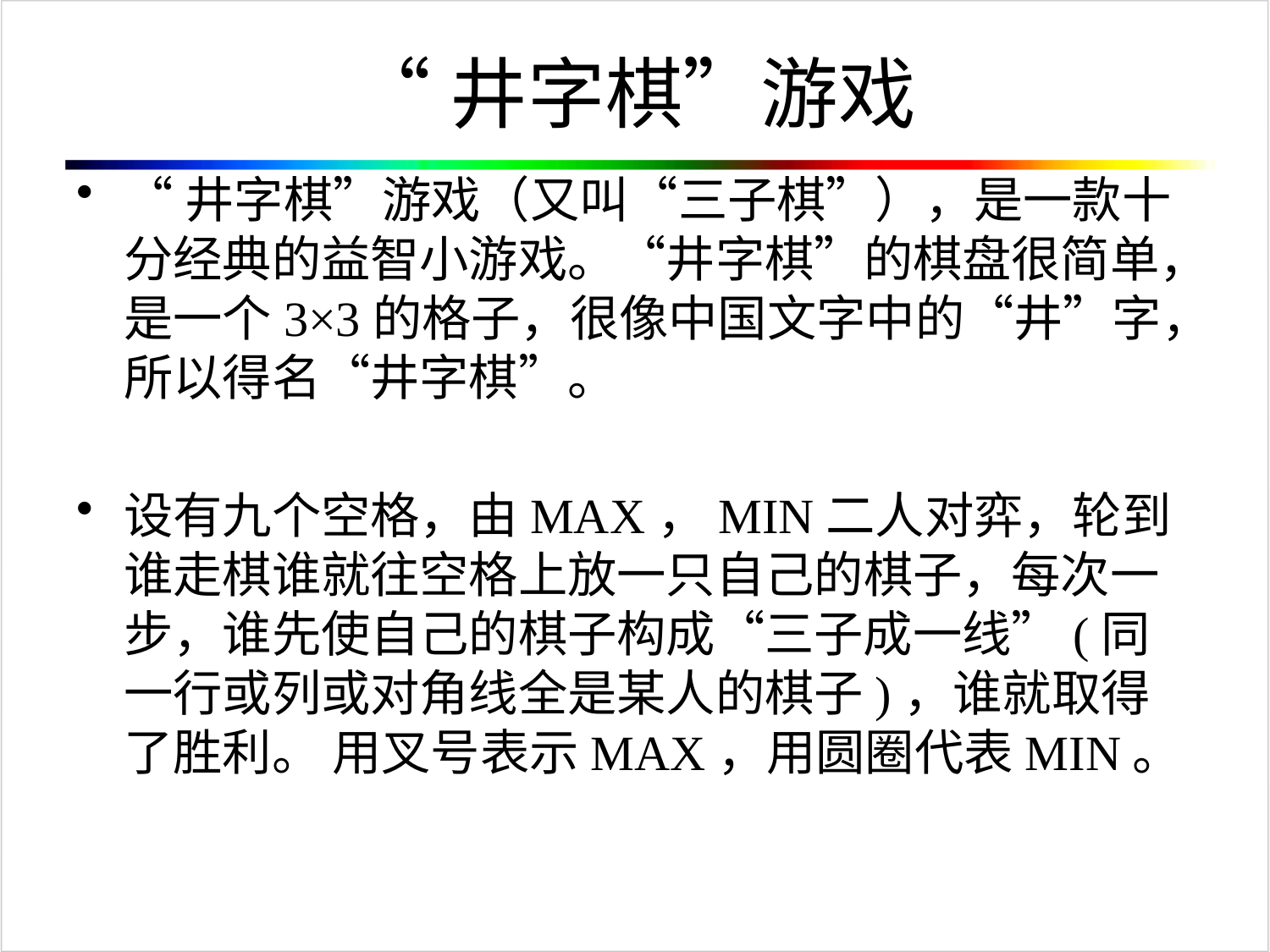

# “井字棋”游戏
“井字棋”游戏（又叫“三子棋”），是一款十分经典的益智小游戏。“井字棋”的棋盘很简单，是一个3×3的格子，很像中国文字中的“井”字，所以得名“井字棋”。

设有九个空格，由MAX，MIN二人对弈，轮到谁走棋谁就往空格上放一只自己的棋子，每次一步，谁先使自己的棋子构成“三子成一线”(同一行或列或对角线全是某人的棋子)，谁就取得了胜利。 用叉号表示MAX，用圆圈代表MIN。